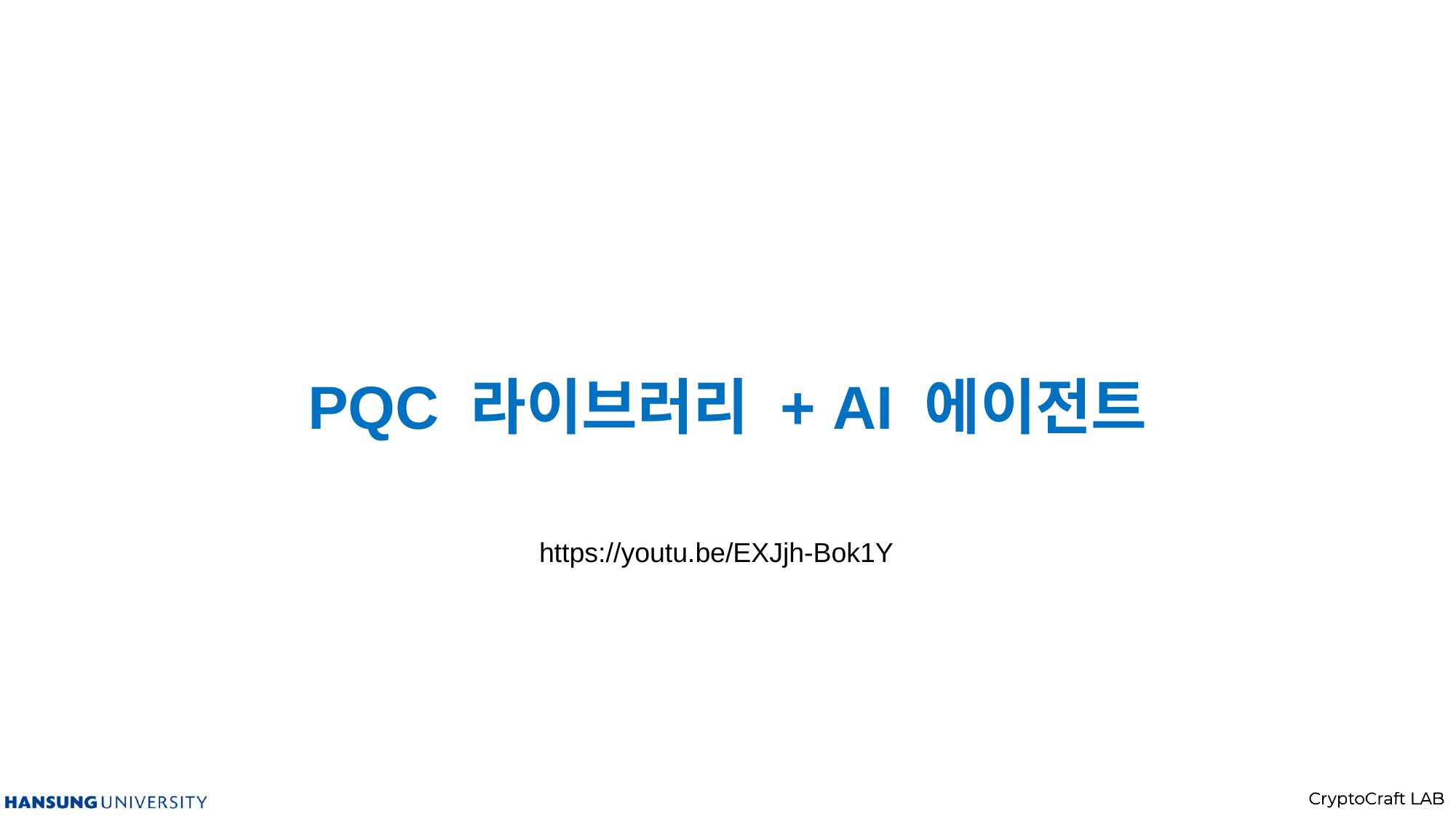

# PQC 라이브러리 + AI 에이전트
https://youtu.be/EXJjh-Bok1Y